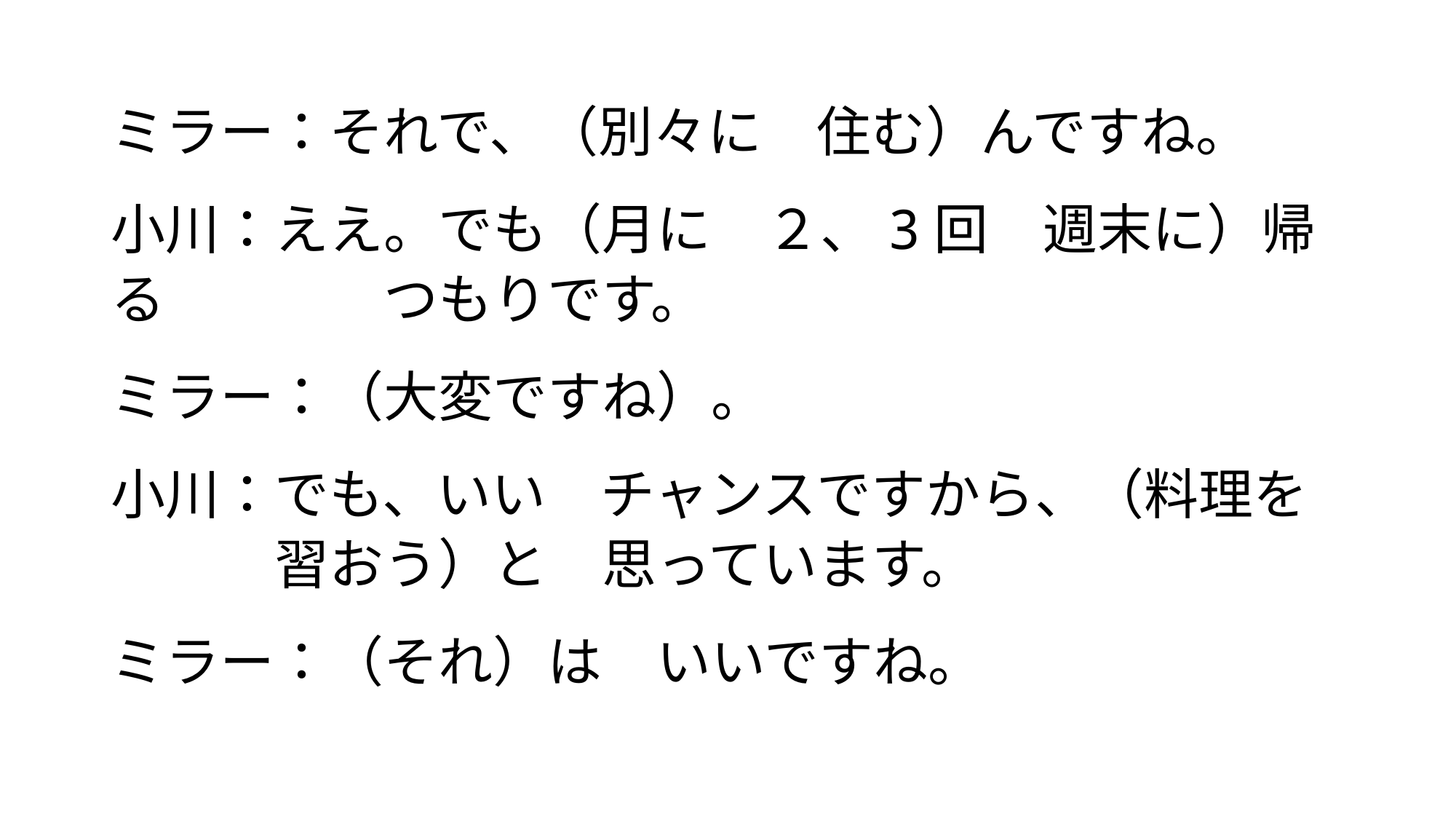

ミラー：それで、（別々に　住む）んですね。
小川：ええ。でも（月に　２、3回　週末に）帰る　	　つもりです。
ミラー：（大変ですね）。
小川：でも、いい　チャンスですから、（料理を　	　習おう）と　思っています。
ミラー：（それ）は　いいですね。